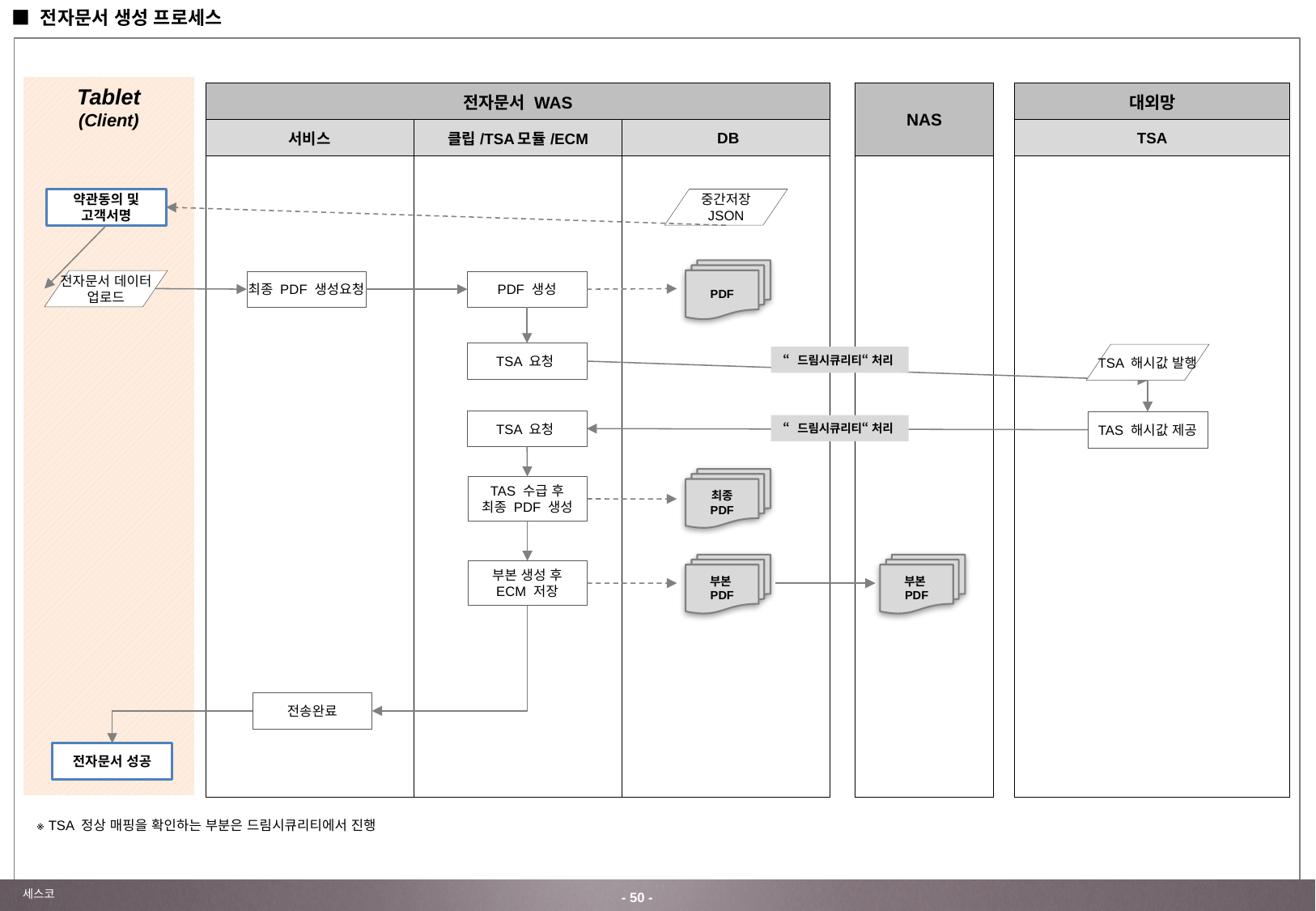

■ 전자문서 생성 프로세스
Tablet
(Client)
| 전자문서 WAS |  |  |
| --- | --- | --- |
| 서비스 | 클립/TSA모듈/ECM | DB |
|  |  |  |
| NAS |
| --- |
|  |
| 대외망 |
| --- |
| TSA |
|  |
약관동의 및
고객서명
중간저장
JSON
PDF
전자문서 데이터
업로드
최종 PDF 생성요청
PDF 생성
TSA 요청
TSA 해시값 발행
“드림시큐리티“ 처리
TSA 요청
TAS 해시값 제공
“드림시큐리티“ 처리
최종
PDF
TAS 수급 후
최종 PDF 생성
부본
PDF
부본
PDF
부본 생성 후
ECM 저장
전송완료
전자문서 성공
※ TSA 정상 매핑을 확인하는 부분은 드림시큐리티에서 진행